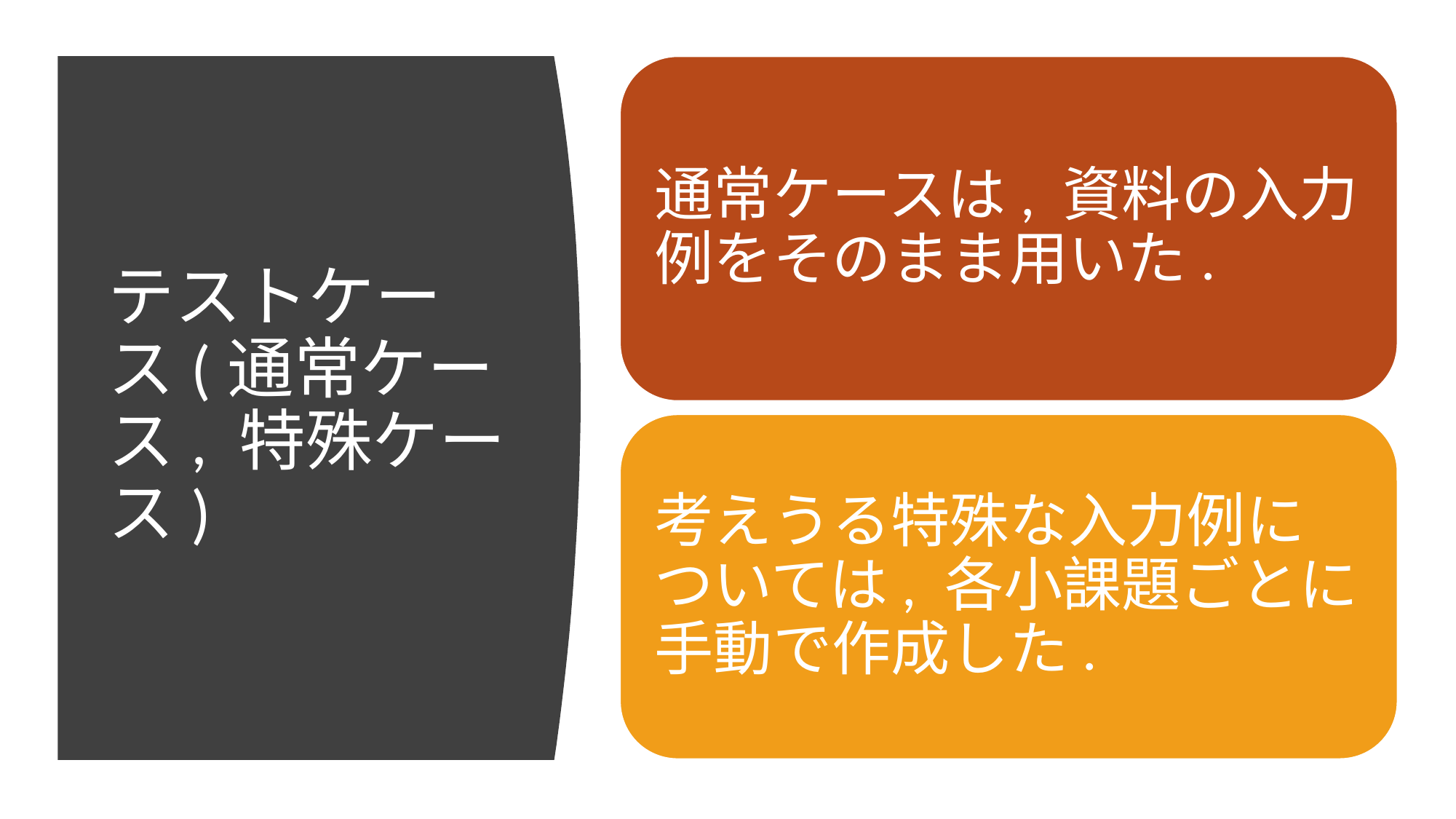

通常ケースは, 資料の入力例をそのまま用いた.

考えうる特殊な入力例については, 各小課題ごとに手動で作成した.
# テストケース(通常ケース, 特殊ケース)